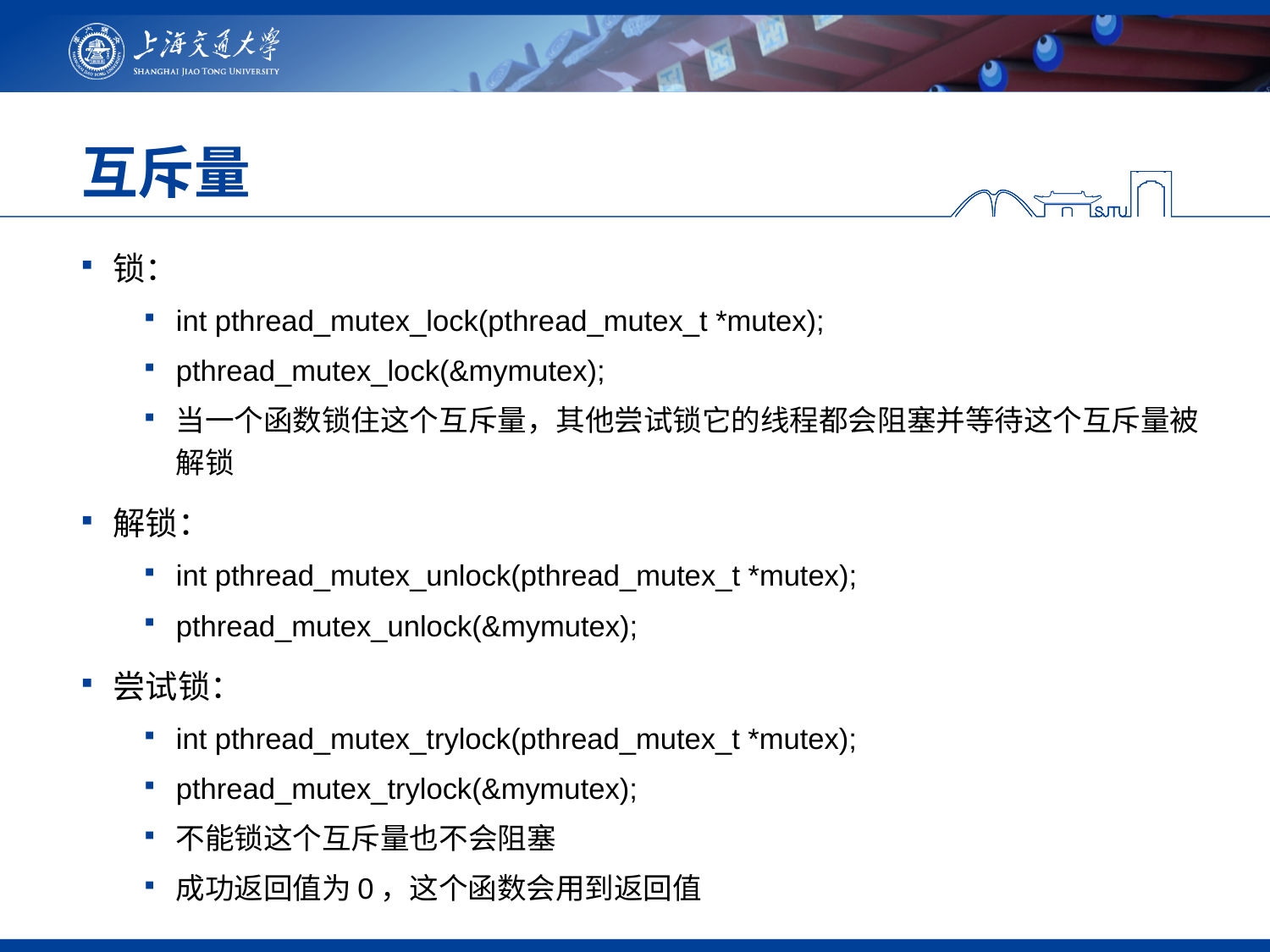

# 互斥量
锁：
int pthread_mutex_lock(pthread_mutex_t *mutex);
pthread_mutex_lock(&mymutex);
当一个函数锁住这个互斥量，其他尝试锁它的线程都会阻塞并等待这个互斥量被解锁
解锁：
int pthread_mutex_unlock(pthread_mutex_t *mutex);
pthread_mutex_unlock(&mymutex);
尝试锁：
int pthread_mutex_trylock(pthread_mutex_t *mutex);
pthread_mutex_trylock(&mymutex);
不能锁这个互斥量也不会阻塞
成功返回值为0，这个函数会用到返回值